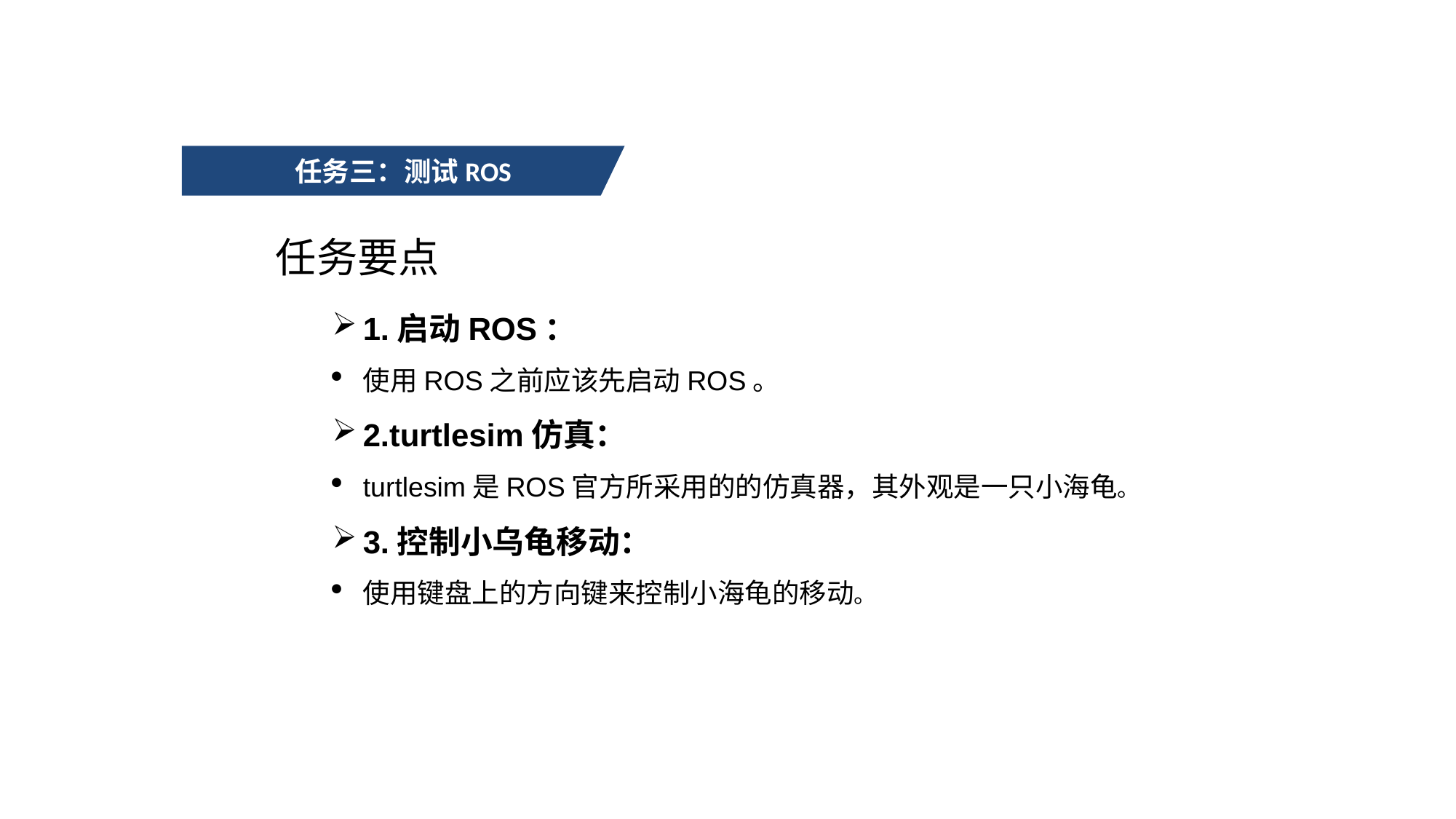

任务三：测试ROS
任务要点
1.启动ROS：
使用ROS之前应该先启动ROS。
2.turtlesim仿真：
turtlesim是ROS官方所采用的的仿真器，其外观是一只小海龟。
3.控制小乌龟移动：
使用键盘上的方向键来控制小海龟的移动。